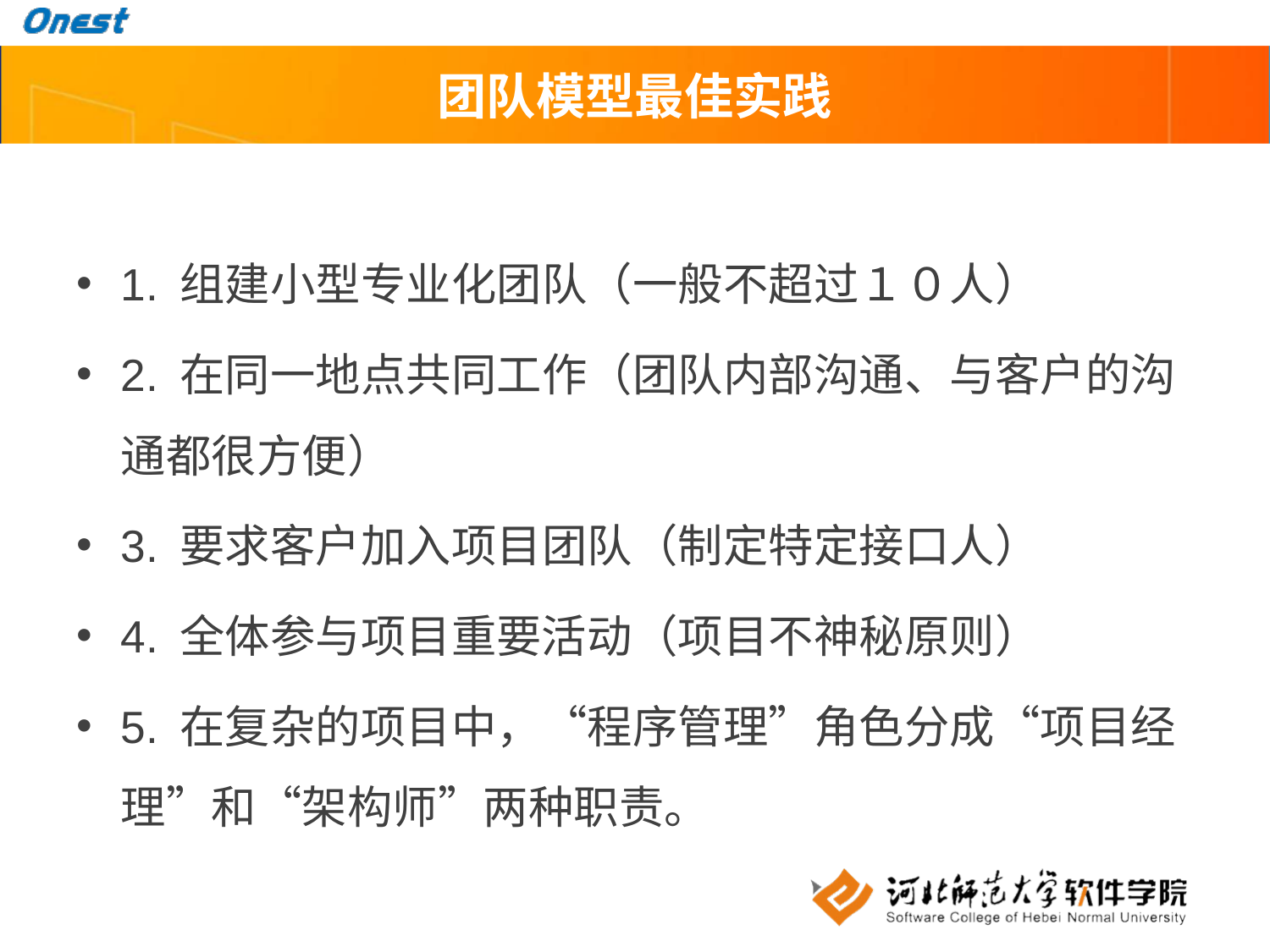

# 团队模型最佳实践
1. 组建小型专业化团队（一般不超过１０人）
2. 在同一地点共同工作（团队内部沟通、与客户的沟通都很方便）
3. 要求客户加入项目团队（制定特定接口人）
4. 全体参与项目重要活动（项目不神秘原则）
5. 在复杂的项目中，“程序管理”角色分成“项目经理”和“架构师”两种职责。